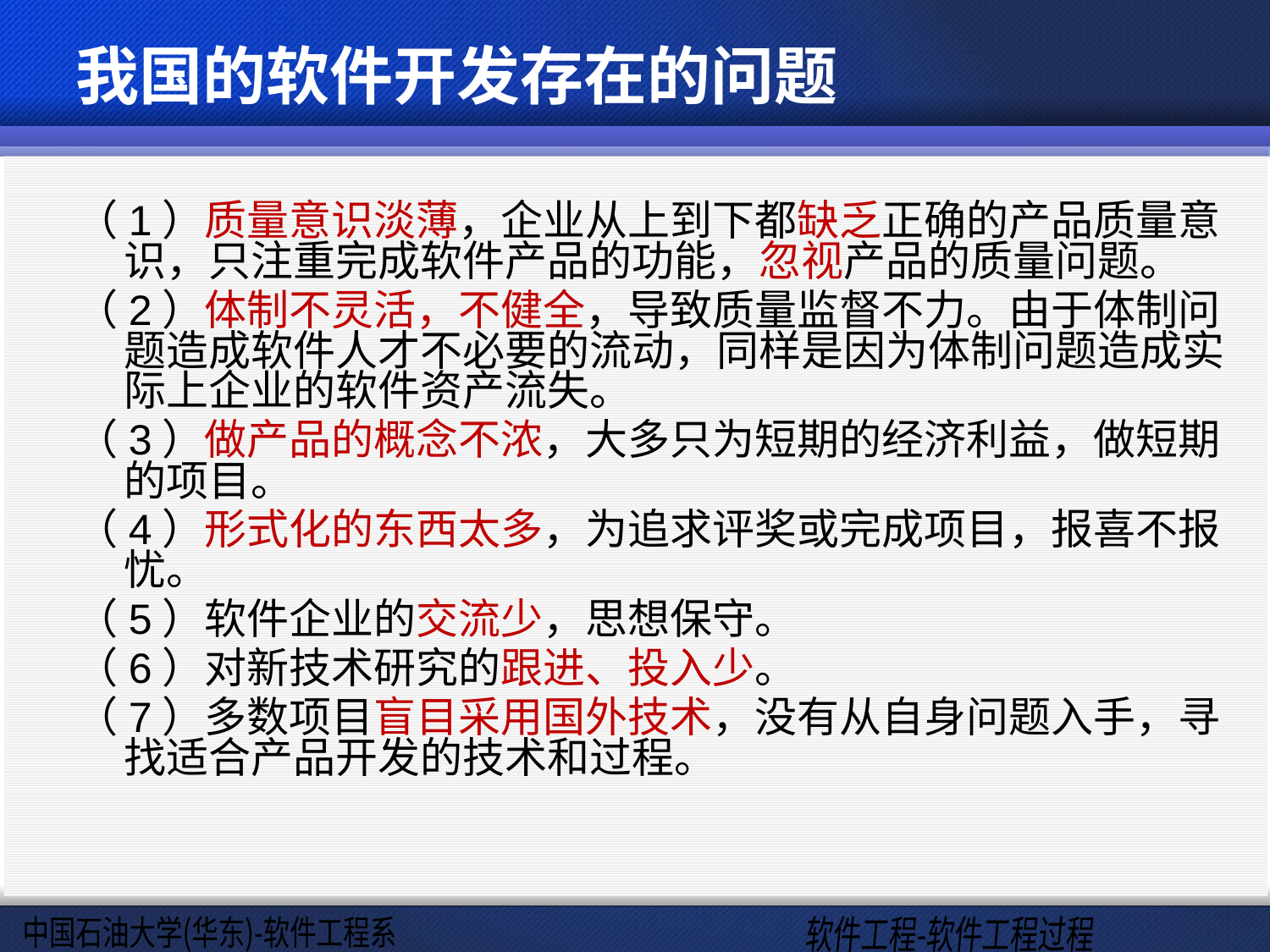

# 我国的软件开发存在的问题
（1）质量意识淡薄，企业从上到下都缺乏正确的产品质量意识，只注重完成软件产品的功能，忽视产品的质量问题。
（2）体制不灵活，不健全，导致质量监督不力。由于体制问题造成软件人才不必要的流动，同样是因为体制问题造成实际上企业的软件资产流失。
（3）做产品的概念不浓，大多只为短期的经济利益，做短期的项目。
（4）形式化的东西太多，为追求评奖或完成项目，报喜不报忧。
（5）软件企业的交流少，思想保守。
（6）对新技术研究的跟进、投入少。
（7）多数项目盲目采用国外技术，没有从自身问题入手，寻找适合产品开发的技术和过程。